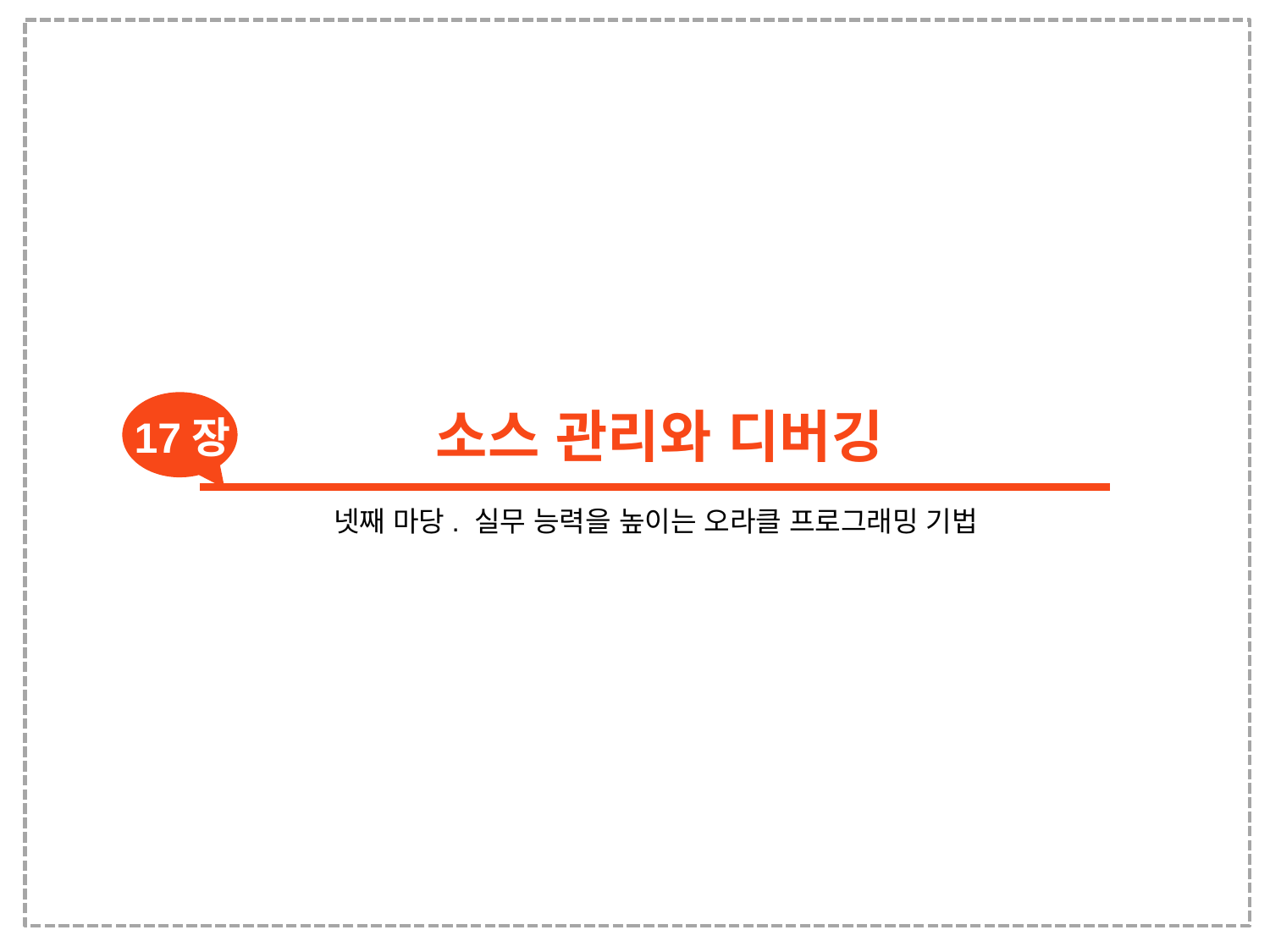

소스 관리와 디버깅

17장
넷째 마당. 실무 능력을 높이는 오라클 프로그래밍 기법